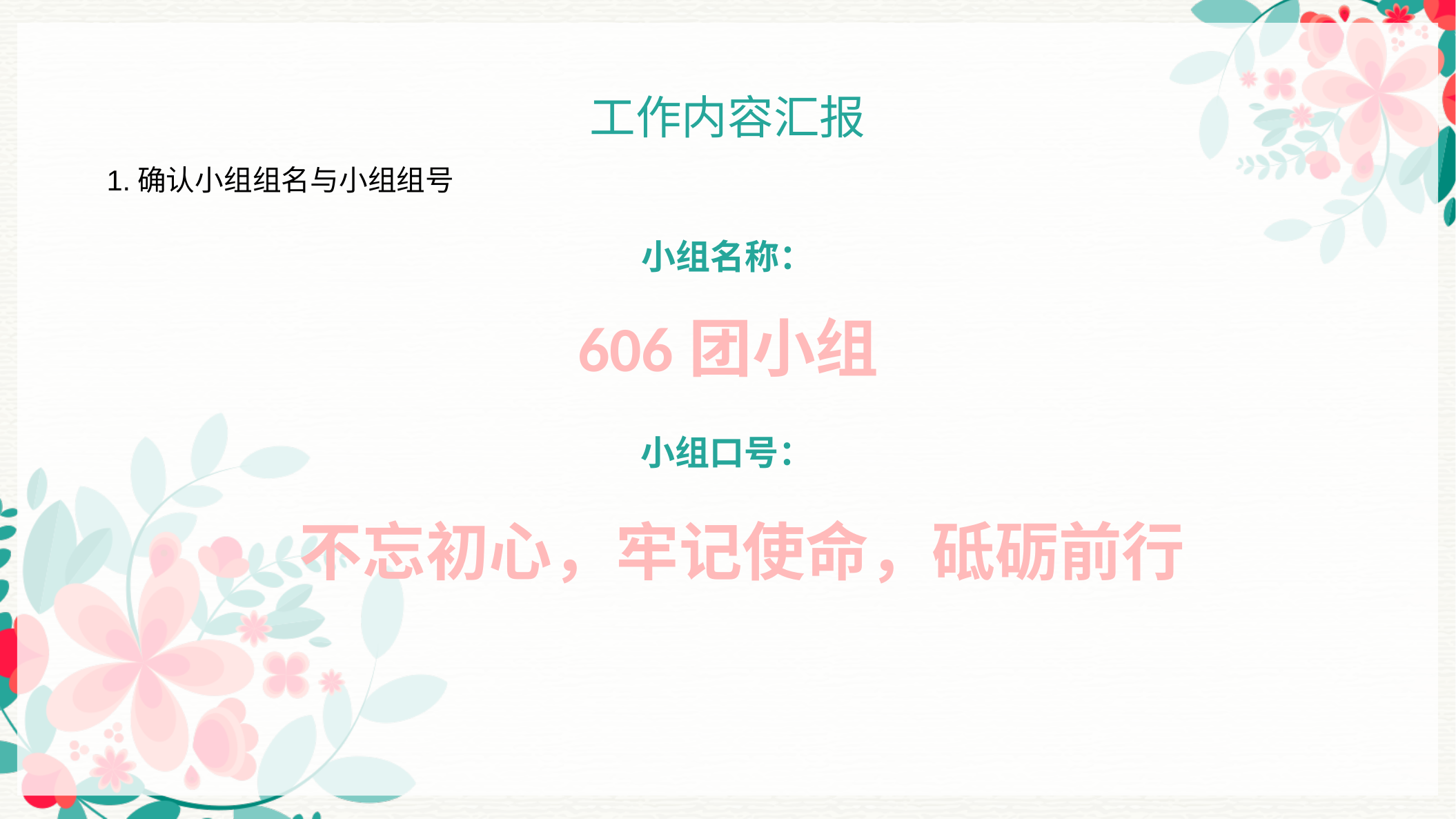

工作内容汇报
1.确认小组组名与小组组号
小组名称：
606团小组
小组口号：
不忘初心，牢记使命，砥砺前行